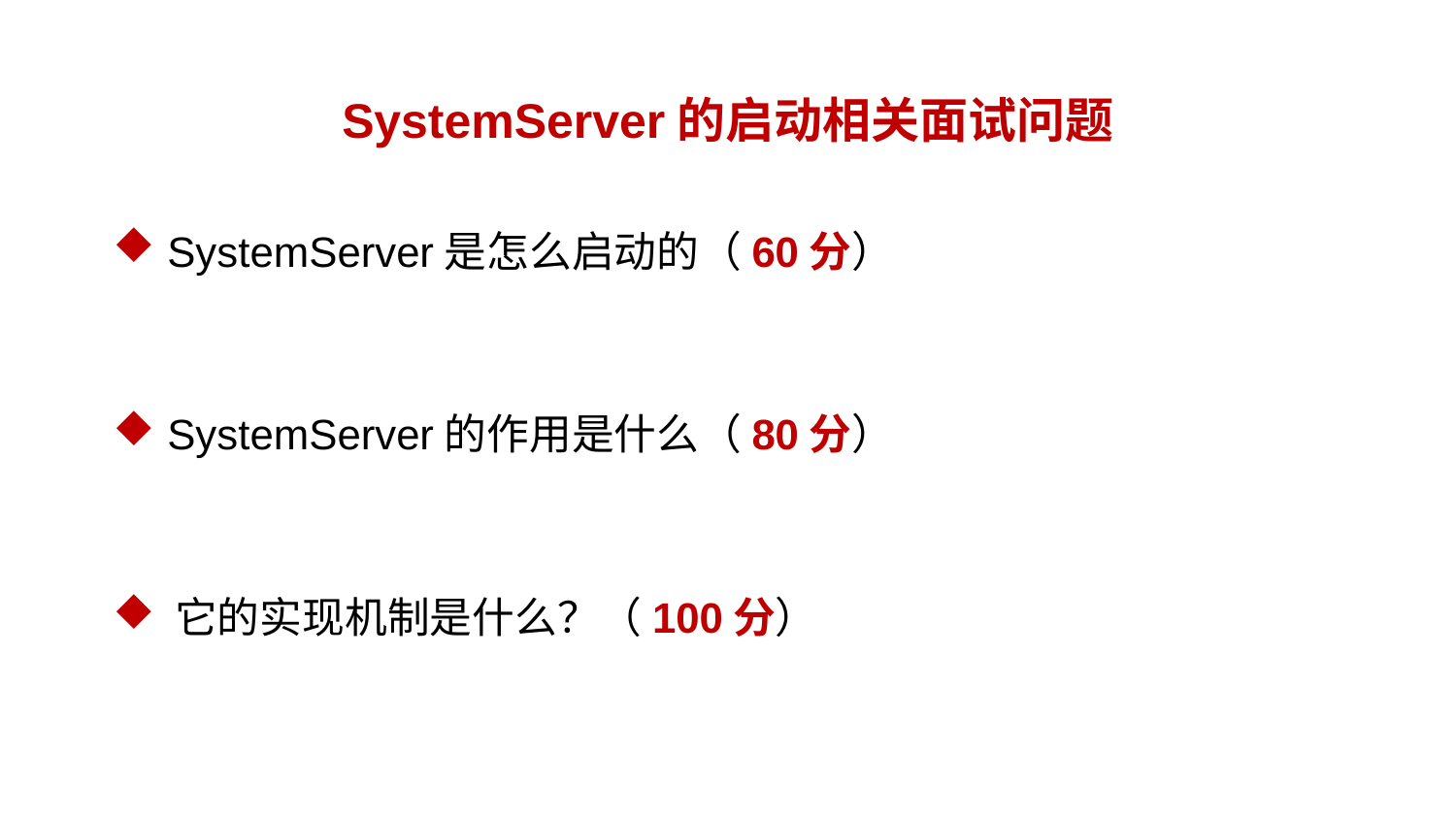

# SystemServer的启动相关面试问题
 SystemServer是怎么启动的（60分）

 SystemServer的作用是什么（80分）

 它的实现机制是什么？（100分）